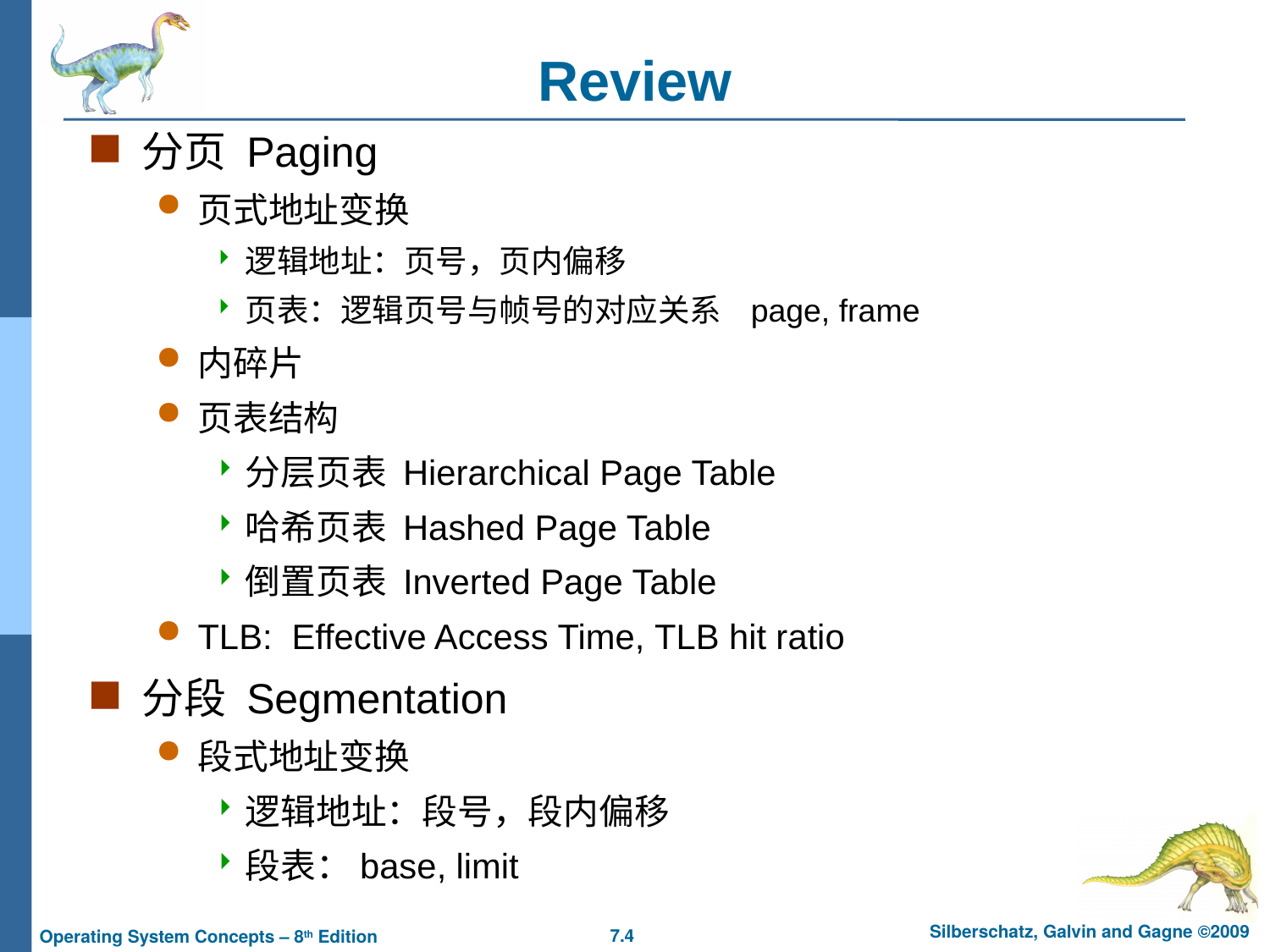

# Review
分页 Paging
页式地址变换
逻辑地址：页号，页内偏移
页表：逻辑页号与帧号的对应关系   page, frame
内碎片
页表结构
分层页表 Hierarchical Page Table
哈希页表 Hashed Page Table
倒置页表 Inverted Page Table
TLB:  Effective Access Time, TLB hit ratio
分段 Segmentation
段式地址变换
逻辑地址：段号，段内偏移
段表：base, limit